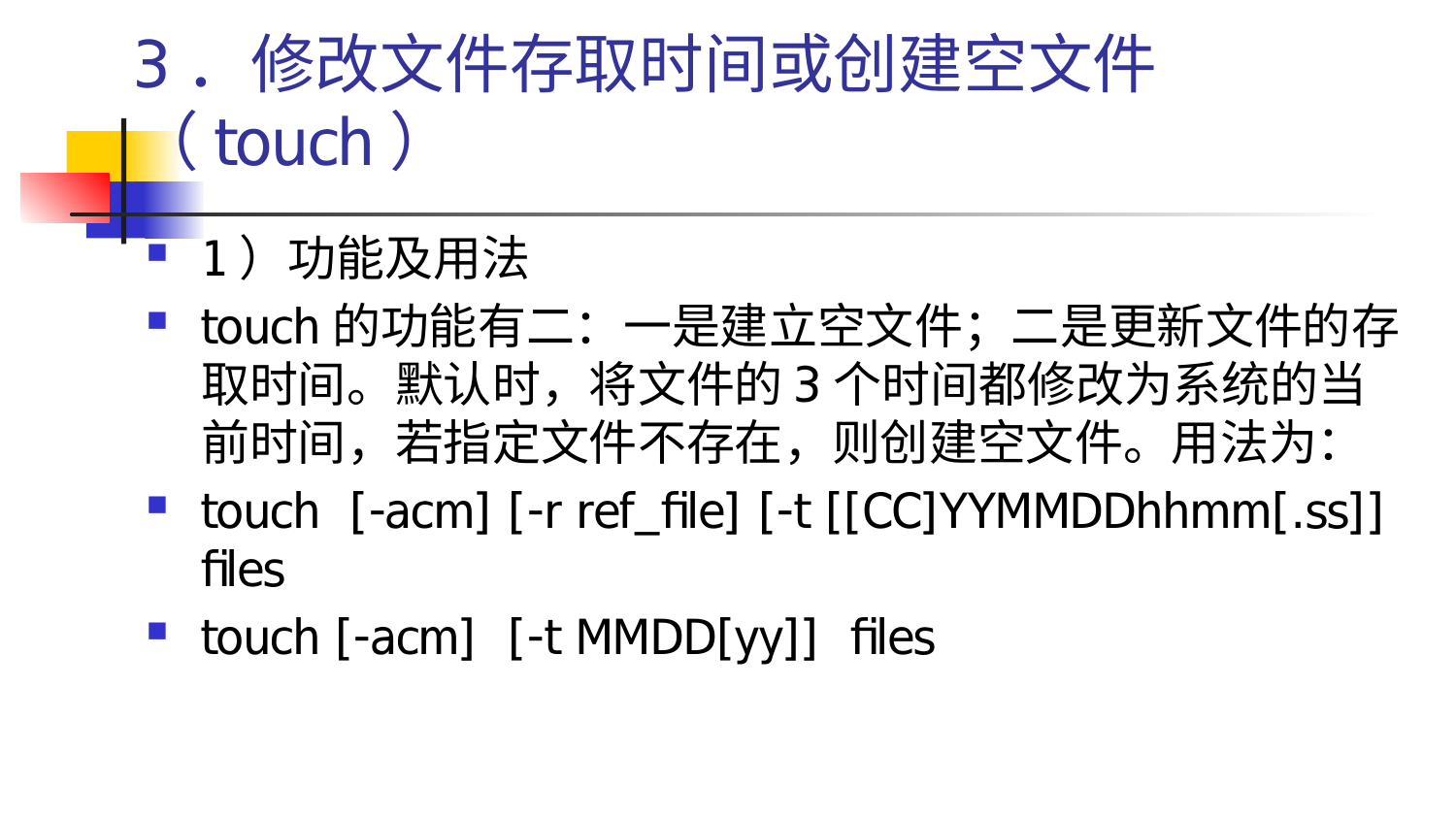

# 3．修改文件存取时间或创建空文件（touch）
1）功能及用法
touch的功能有二：一是建立空文件；二是更新文件的存取时间。默认时，将文件的3个时间都修改为系统的当前时间，若指定文件不存在，则创建空文件。用法为：
touch  [-acm] [-r ref_file] [-t [[CC]YYMMDDhhmm[.ss]] files
touch [-acm]  [-t MMDD[yy]]  files